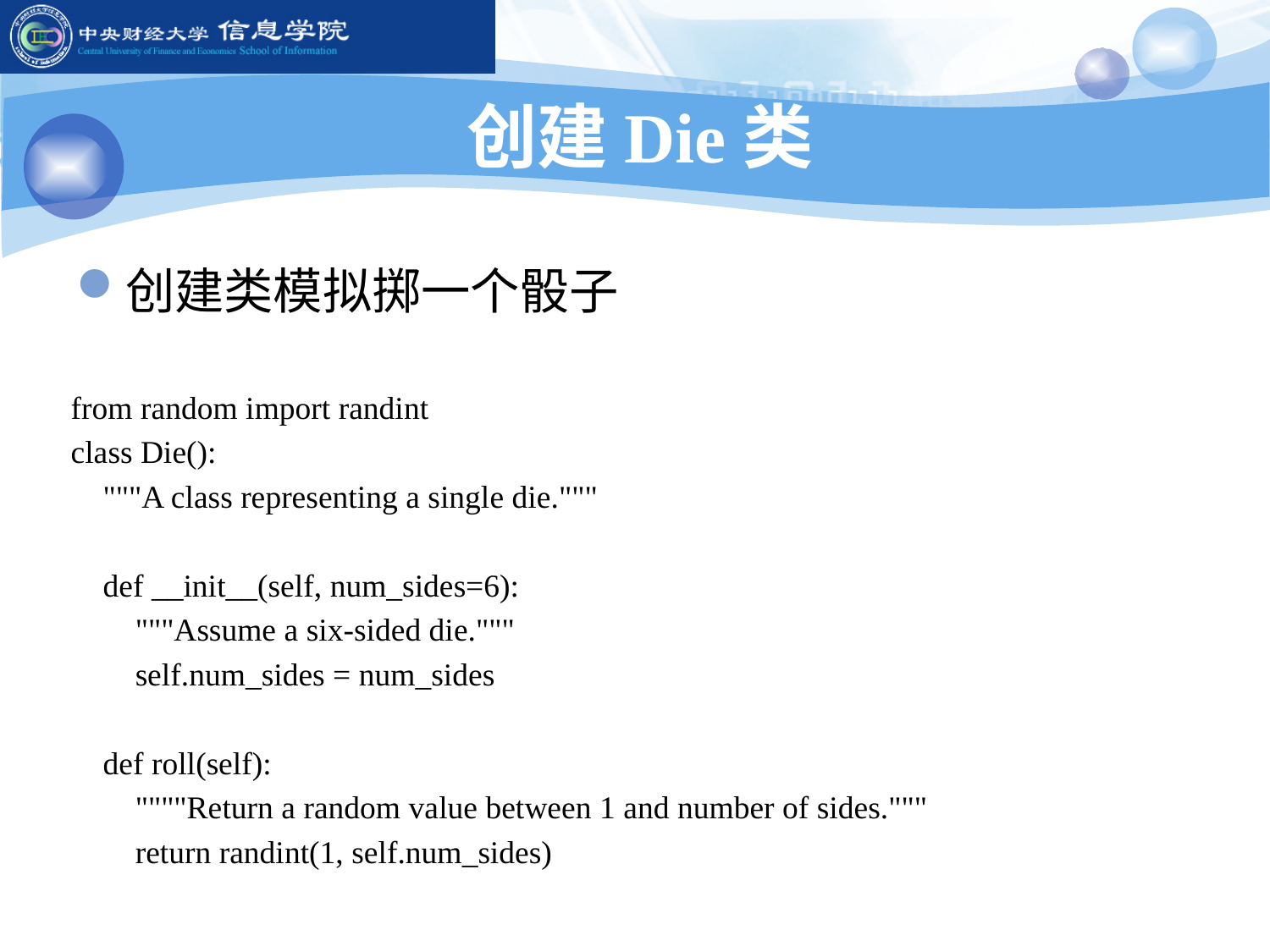

# 创建Die类
创建类模拟掷一个骰子
from random import randint
class Die():
    """A class representing a single die."""

    def __init__(self, num_sides=6):
        """Assume a six-sided die."""
        self.num_sides = num_sides

    def roll(self):
        """"Return a random value between 1 and number of sides."""
        return randint(1, self.num_sides)